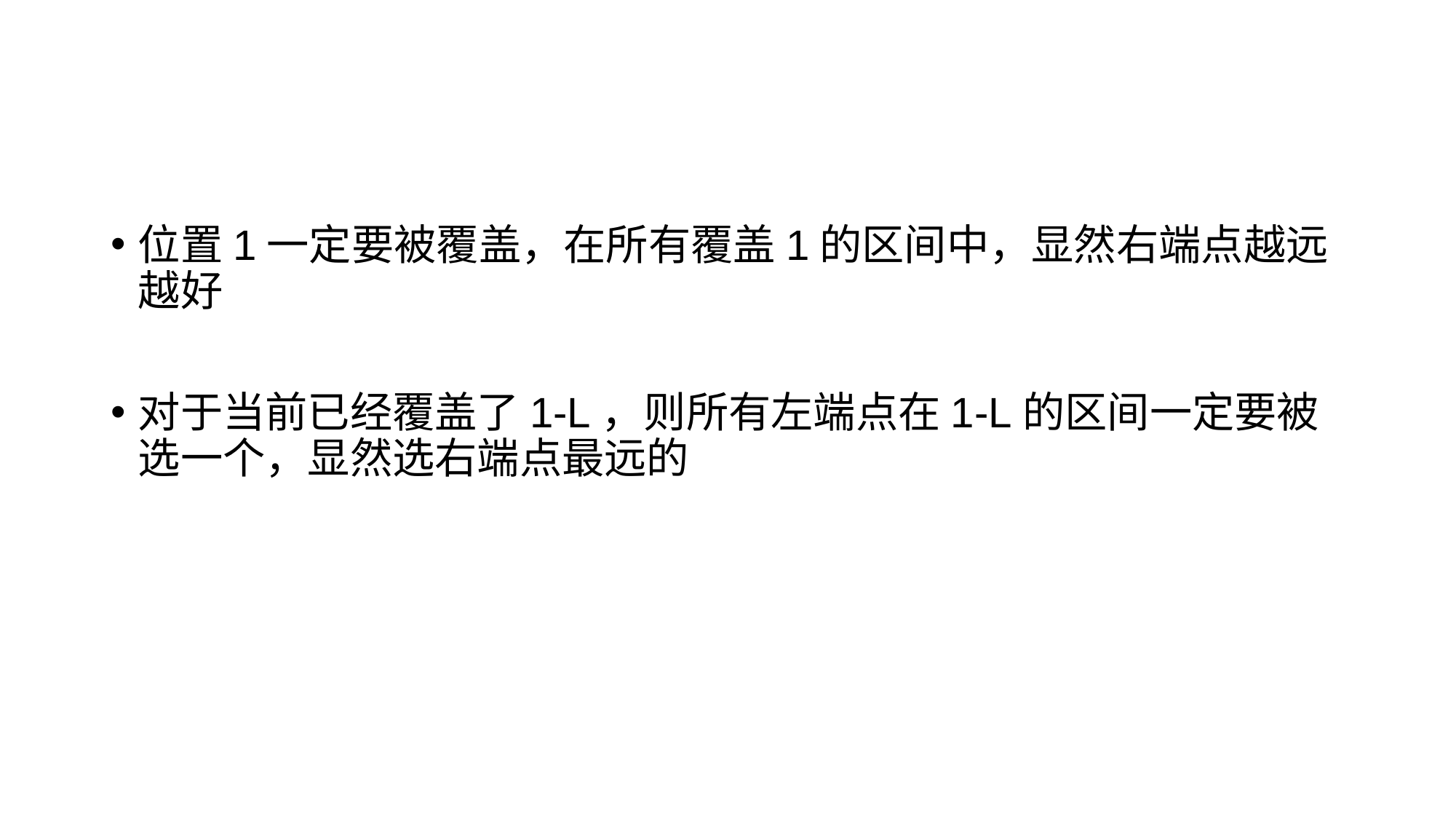

位置1一定要被覆盖，在所有覆盖1的区间中，显然右端点越远越好

对于当前已经覆盖了1-L，则所有左端点在1-L的区间一定要被选一个，显然选右端点最远的